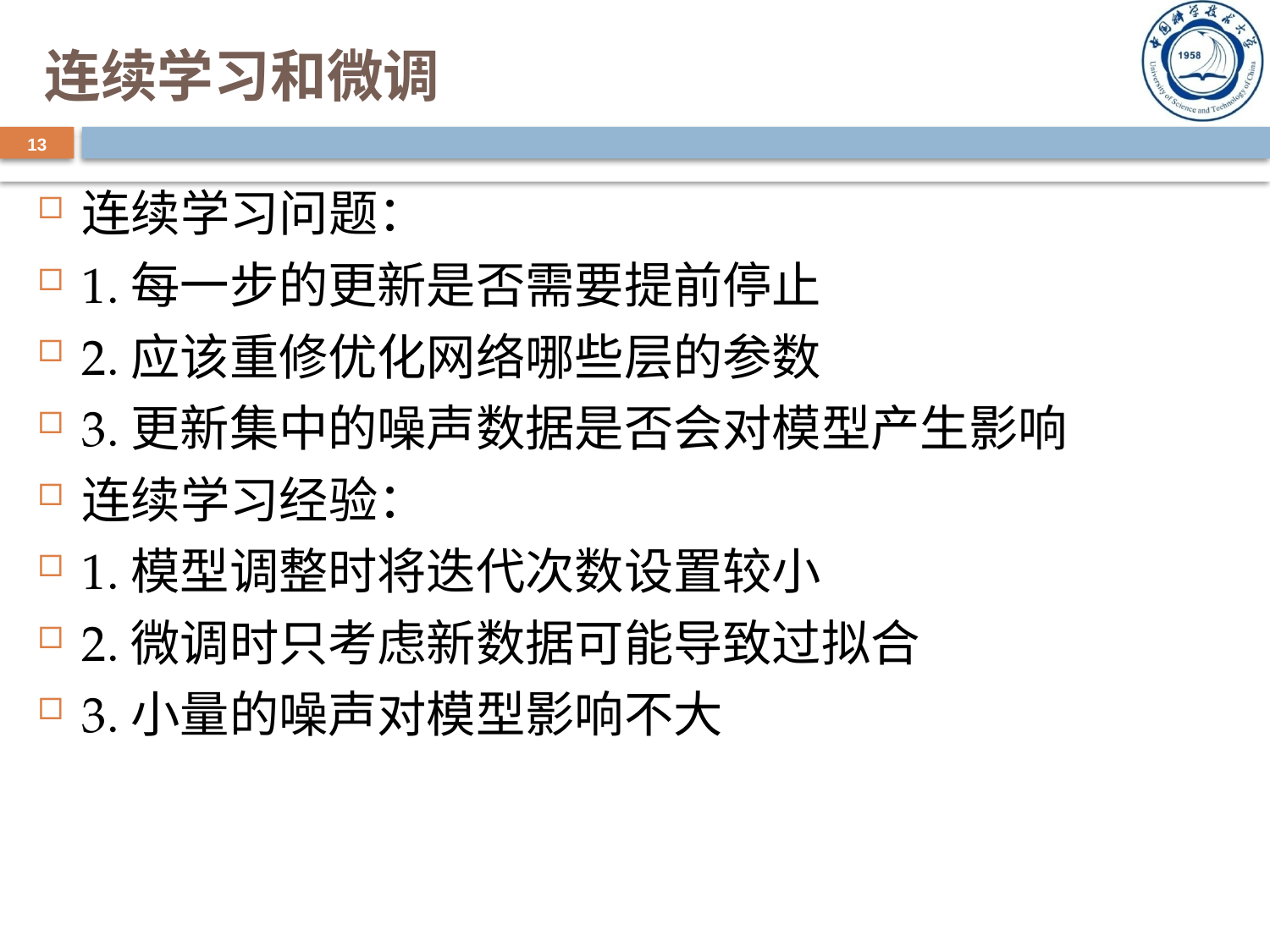

# 连续学习和微调
13
连续学习问题：
1.每一步的更新是否需要提前停止
2.应该重修优化网络哪些层的参数
3.更新集中的噪声数据是否会对模型产生影响
连续学习经验：
1.模型调整时将迭代次数设置较小
2.微调时只考虑新数据可能导致过拟合
3.小量的噪声对模型影响不大